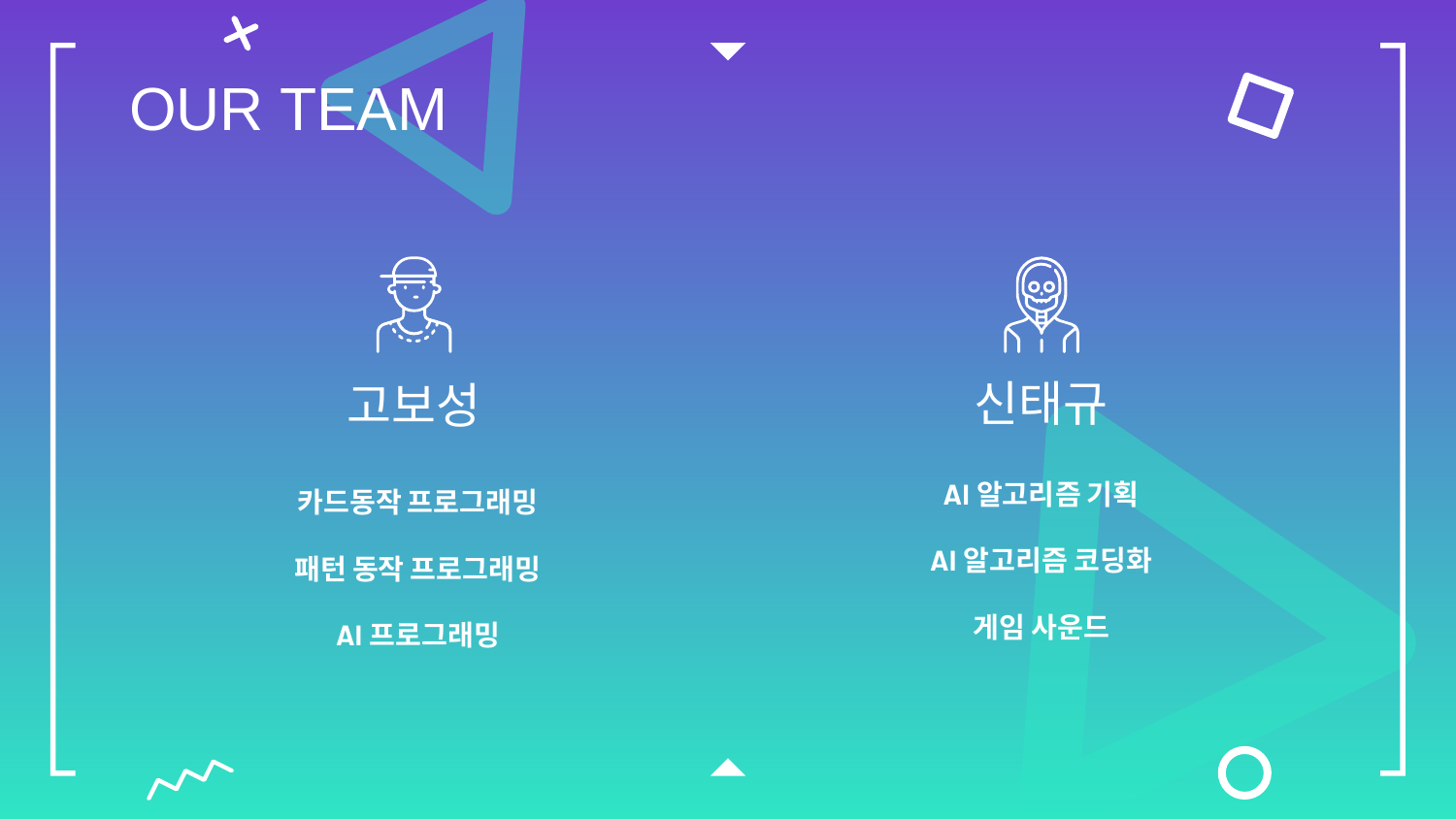

# OUR TEAM

신태규
고보성
AI알고리즘 기획
AI알고리즘 코딩화
게임 사운드

카드동작 프로그래밍
패턴 동작 프로그래밍
AI프로그래밍